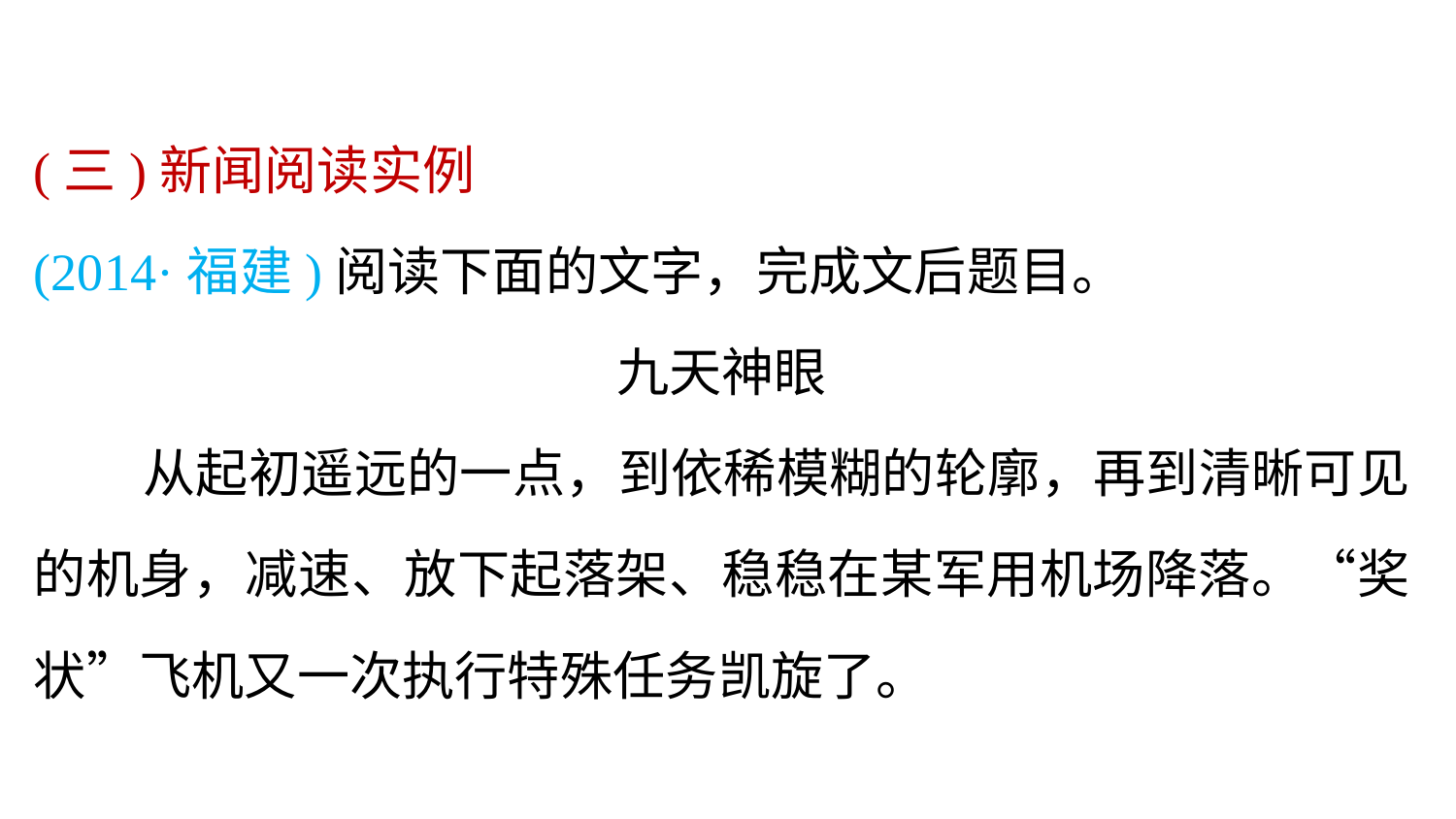

(三)新闻阅读实例
(2014·福建)阅读下面的文字，完成文后题目。
九天神眼
        从起初遥远的一点，到依稀模糊的轮廓，再到清晰可见的机身，减速、放下起落架、稳稳在某军用机场降落。“奖状”飞机又一次执行特殊任务凯旋了。